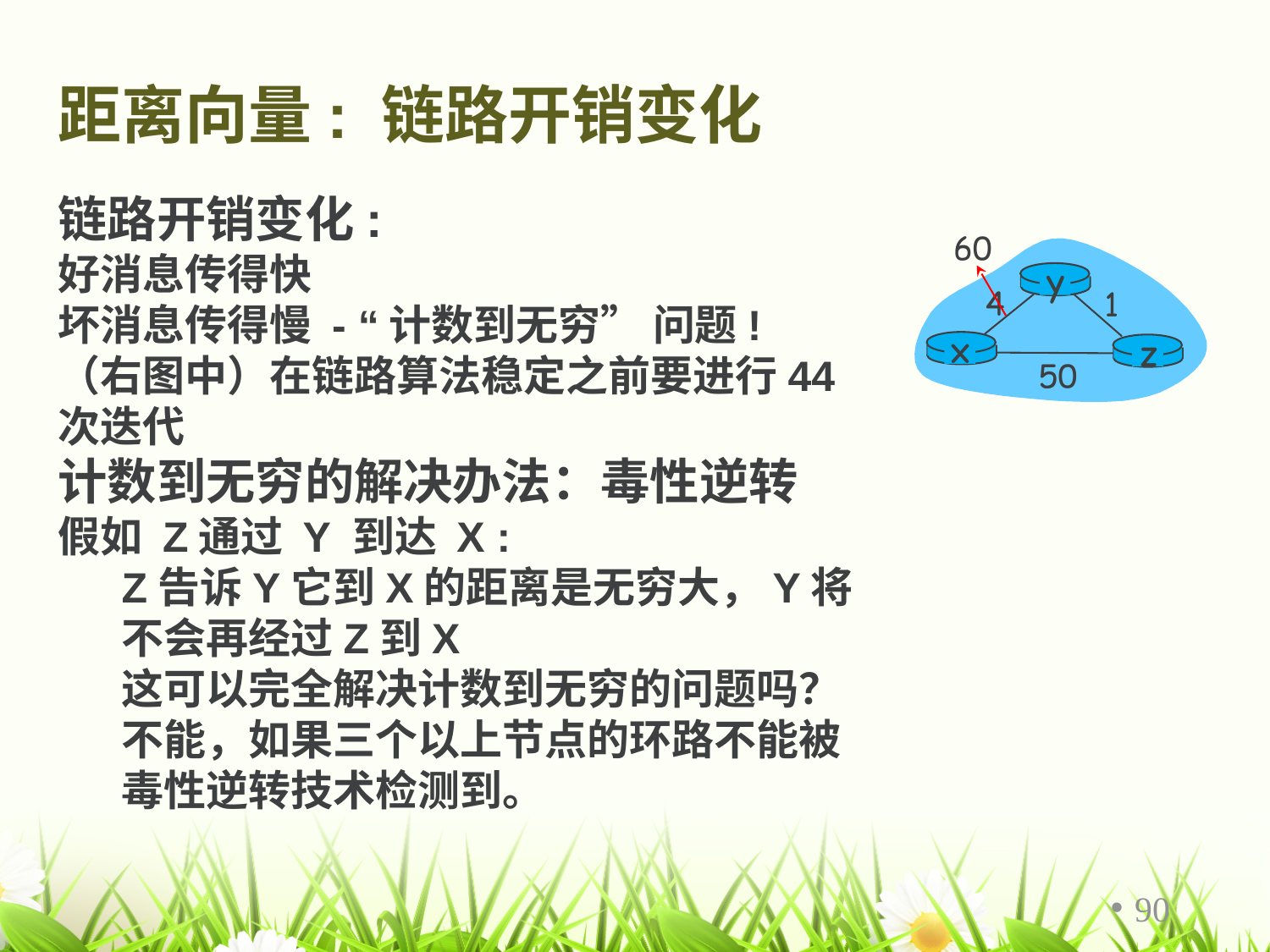

# 距离向量: 链路开销变化
链路开销变化:
好消息传得快
坏消息传得慢 - “计数到无穷” 问题!
（右图中）在链路算法稳定之前要进行44 次迭代
计数到无穷的解决办法：毒性逆转
假如 Z通过 Y 到达 X :
Z告诉Y它到X的距离是无穷大，Y将不会再经过Z到X
这可以完全解决计数到无穷的问题吗？不能，如果三个以上节点的环路不能被毒性逆转技术检测到。
60

y

4
1

x

z

50

90